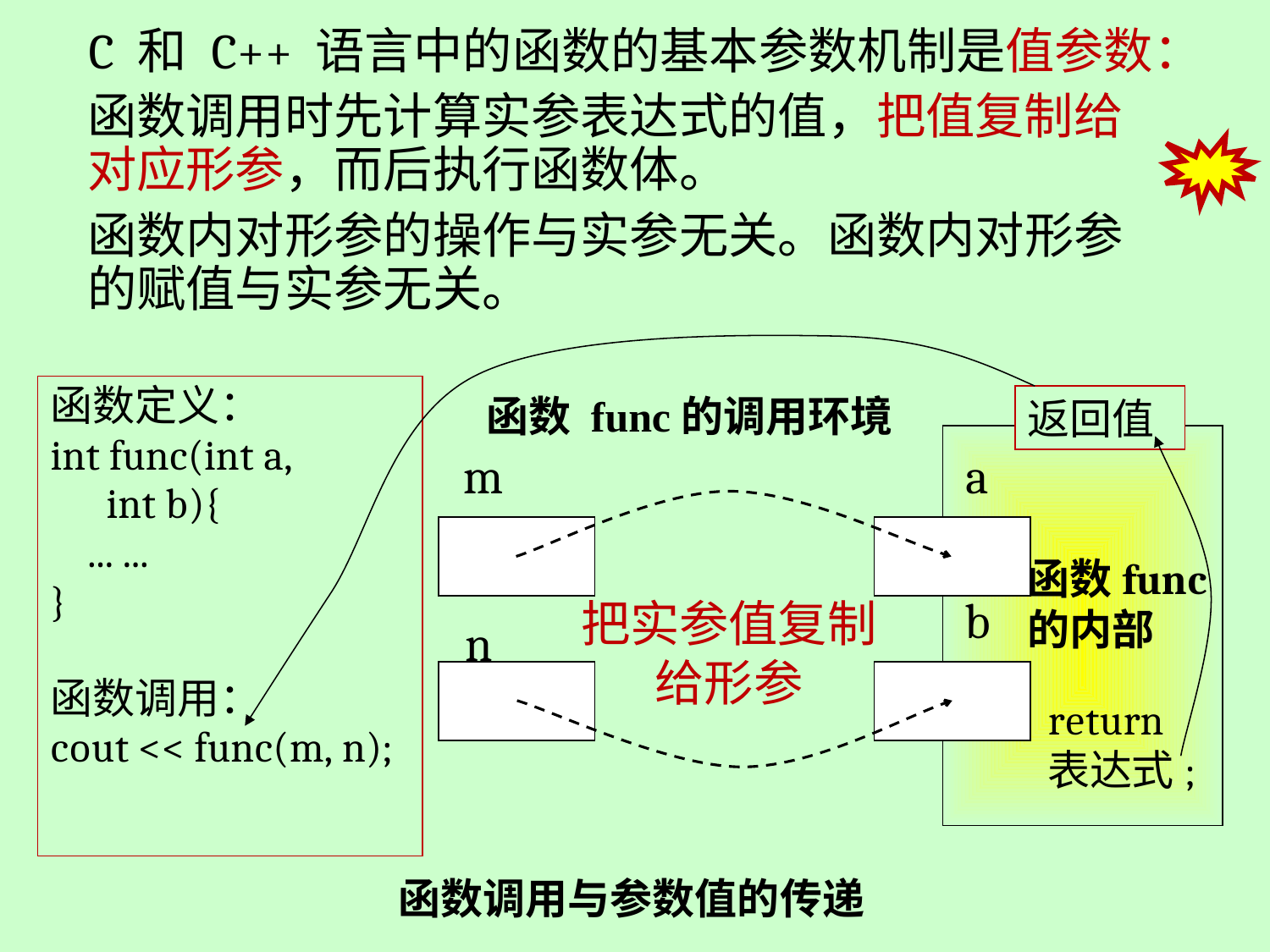

C 和 C++ 语言中的函数的基本参数机制是值参数：
函数调用时先计算实参表达式的值，把值复制给对应形参，而后执行函数体。
函数内对形参的操作与实参无关。函数内对形参的赋值与实参无关。

函数定义：
int func(int a,
      int b){
    ... ...
}

函数调用：
cout << func(m, n);
函数 func的调用环境
返回值

m
a

函数func
的内部
b
把实参值复制给形参
n

return 表达式;

函数调用与参数值的传递
47